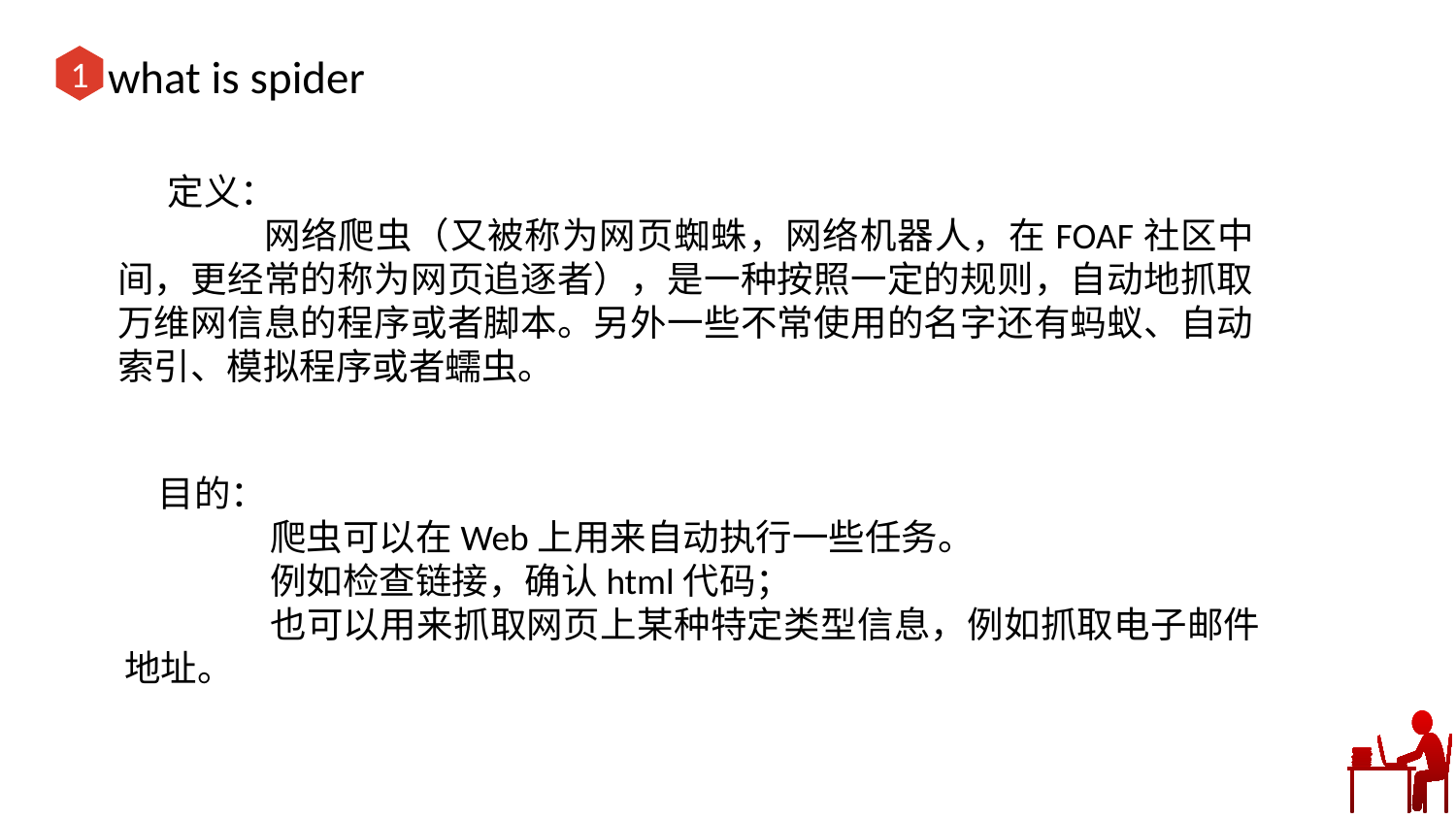

what is spider
1
     定义：
	网络爬虫（又被称为网页蜘蛛，网络机器人，在FOAF社区中间，更经常的称为网页追逐者），是一种按照一定的规则，自动地抓取万维网信息的程序或者脚本。另外一些不常使用的名字还有蚂蚁、自动索引、模拟程序或者蠕虫。
   目的：
	爬虫可以在Web上用来自动执行一些任务。
	例如检查链接，确认html代码；
	也可以用来抓取网页上某种特定类型信息，例如抓取电子邮件地址。